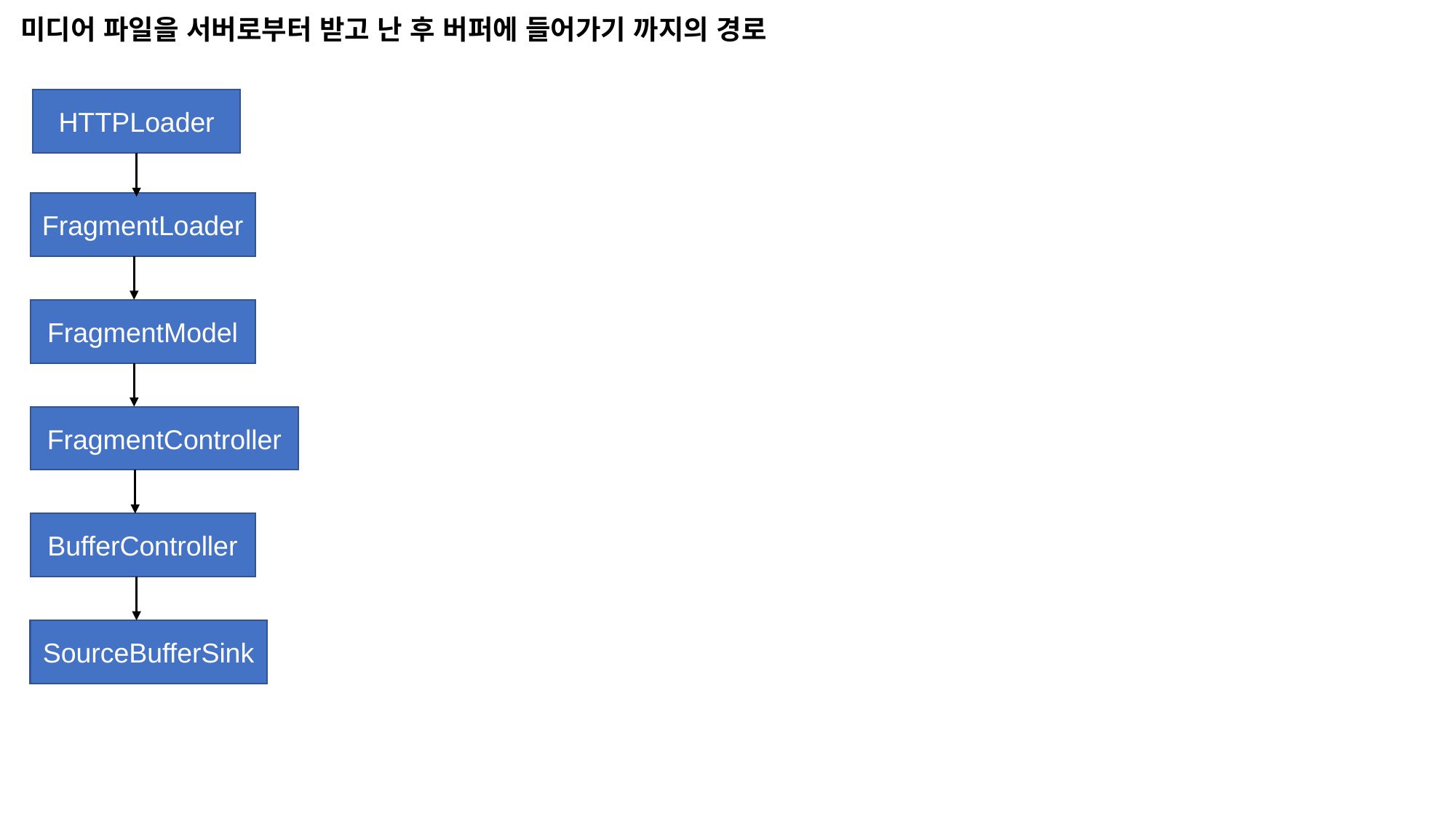

미디어 파일을 서버로부터 받고 난 후 버퍼에 들어가기 까지의 경로
HTTPLoader
FragmentLoader
FragmentModel
FragmentController
BufferController
SourceBufferSink